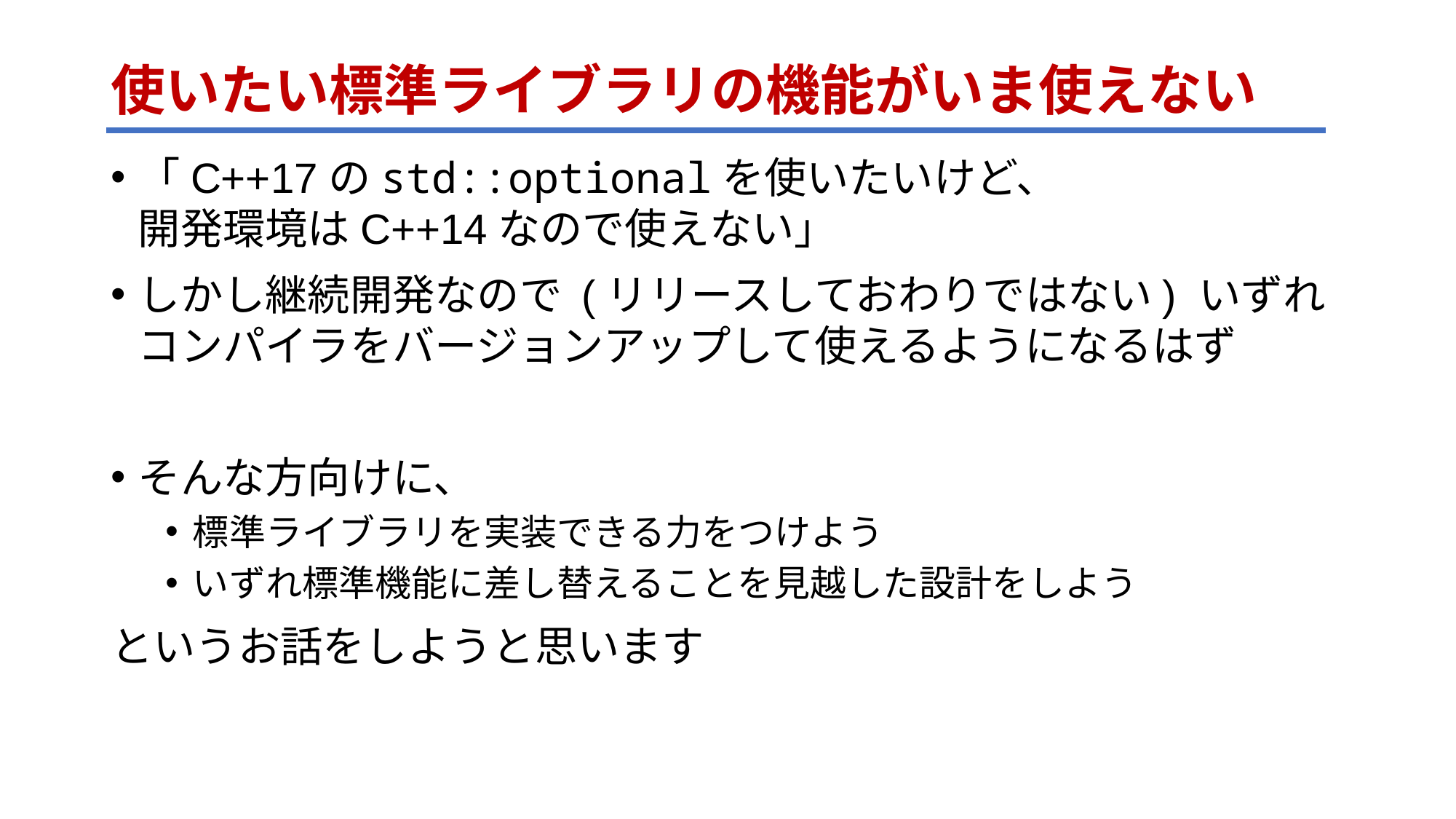

# 使いたい標準ライブラリの機能がいま使えない
「C++17のstd::optionalを使いたいけど、
開発環境はC++14なので使えない」
しかし継続開発なので (リリースしておわりではない) いずれコンパイラをバージョンアップして使えるようになるはず

そんな方向けに、
標準ライブラリを実装できる力をつけよう
いずれ標準機能に差し替えることを見越した設計をしよう
というお話をしようと思います